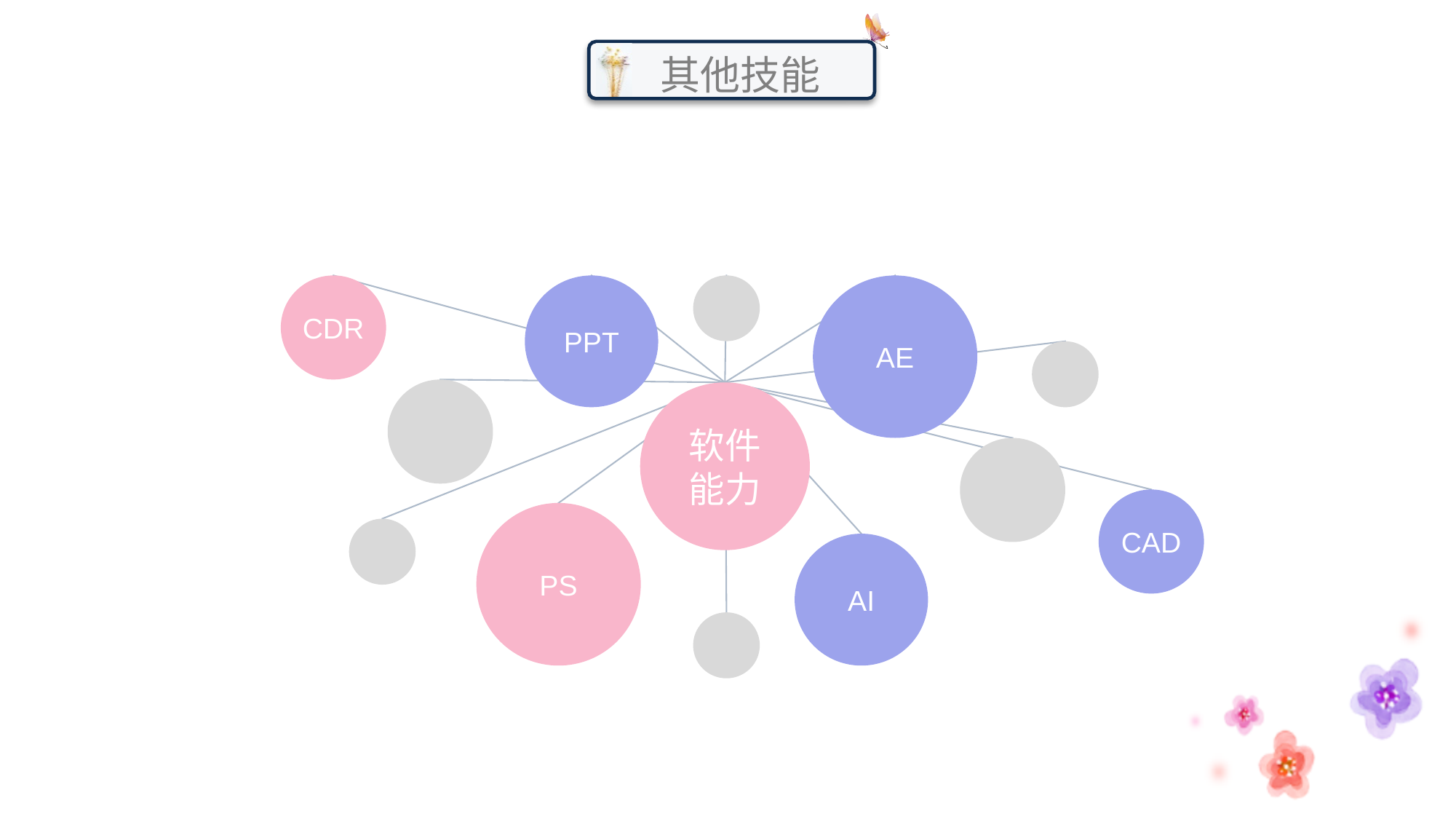

其他技能
CDR
PPT

AE

软件
能力

CAD
PS

AI